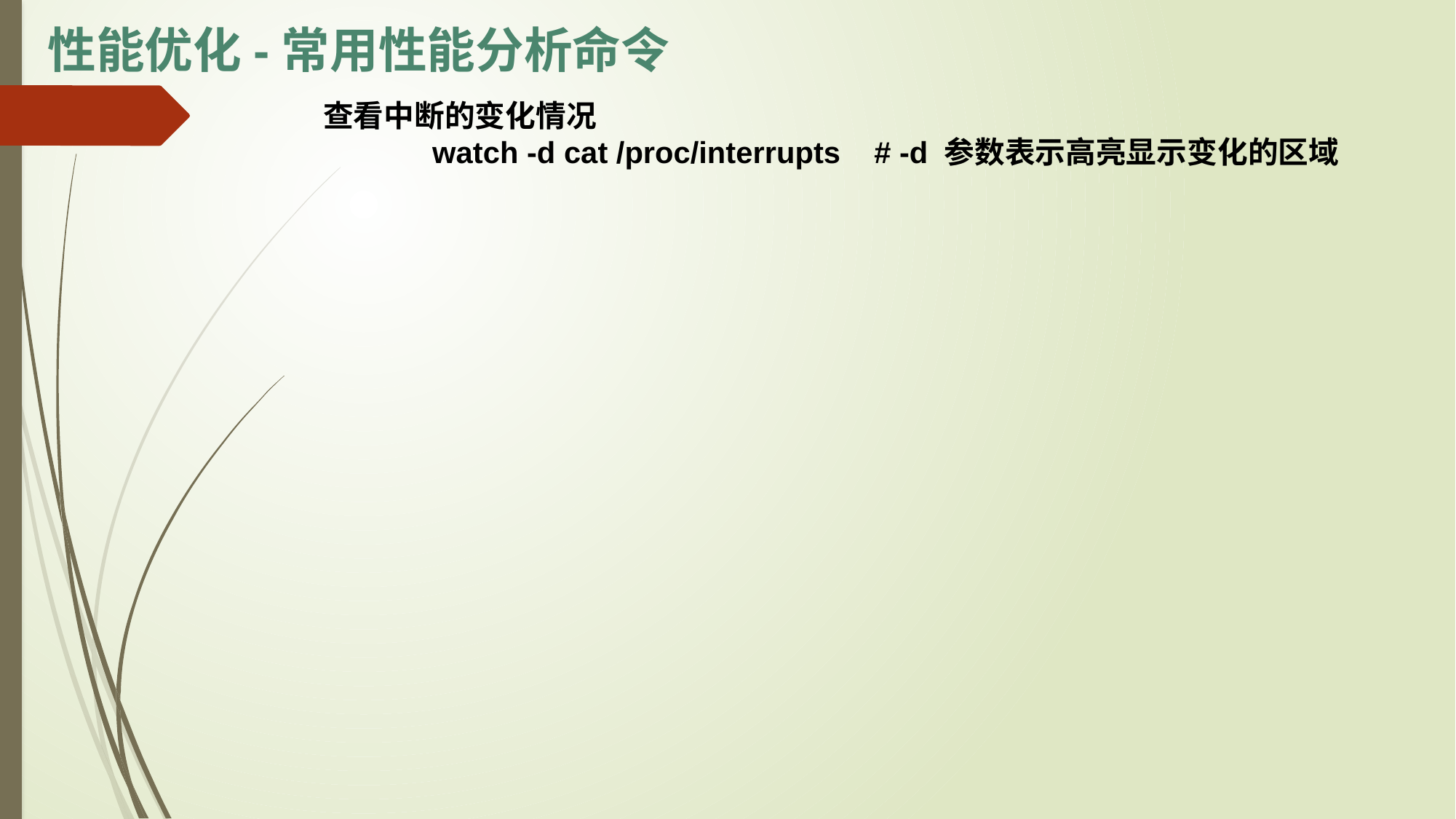

性能优化-常用性能分析命令
	查看中断的变化情况
		watch -d cat /proc/interrupts    # -d 参数表示高亮显示变化的区域